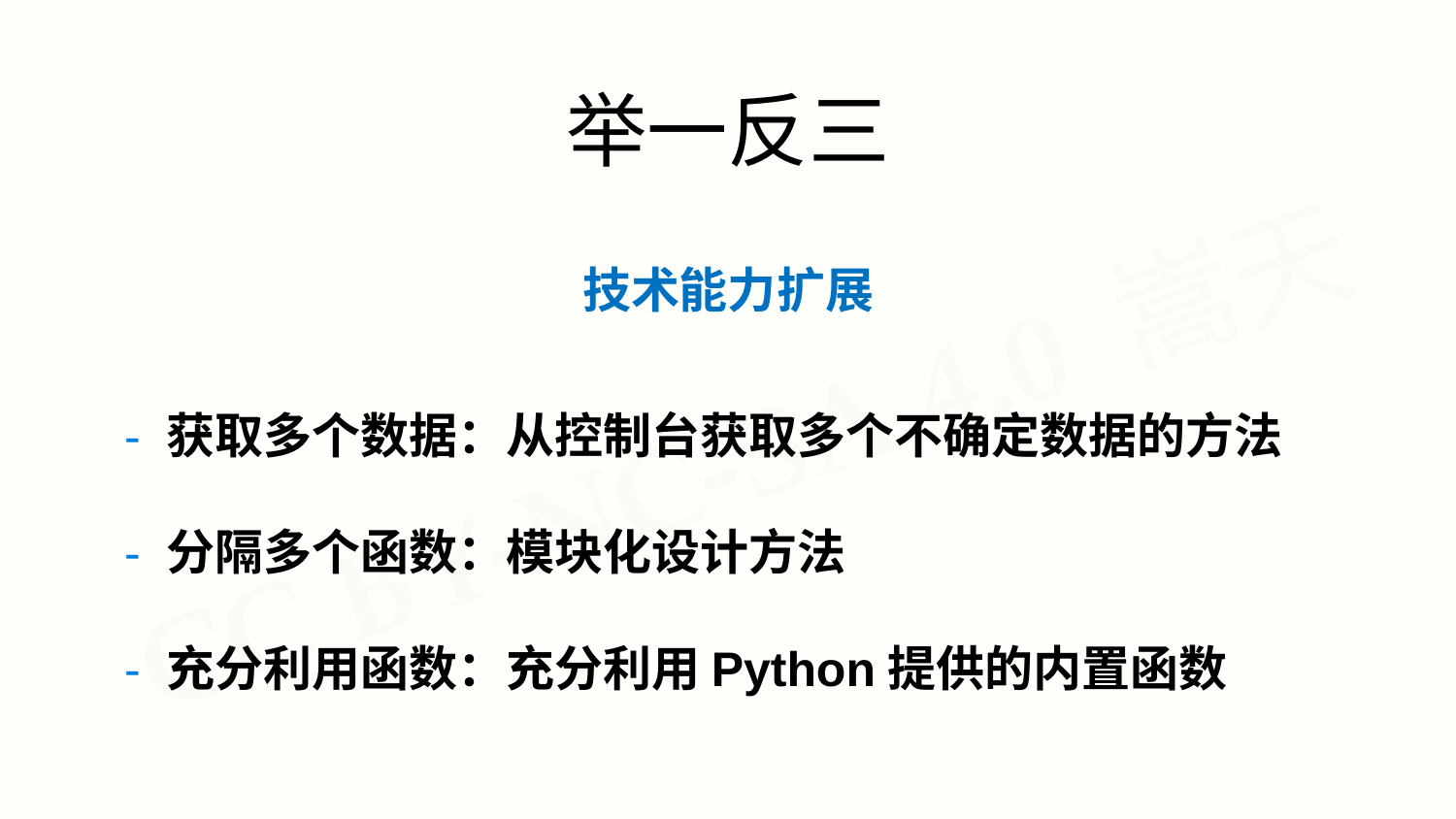

举一反三
技术能力扩展
      - 获取多个数据：从控制台获取多个不确定数据的方法
      - 分隔多个函数：模块化设计方法
      - 充分利用函数：充分利用Python提供的内置函数